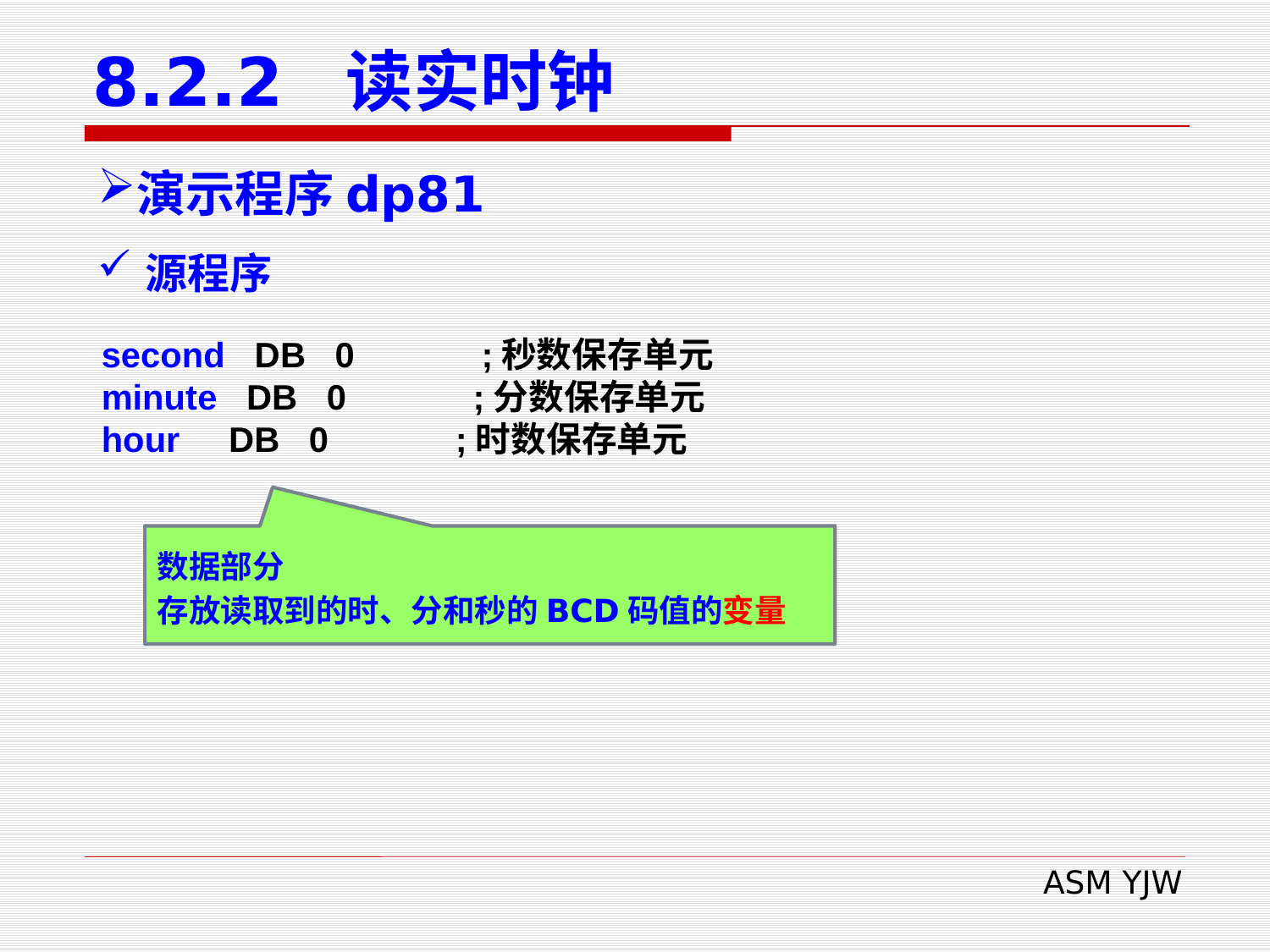

# 8.2.2  读实时钟
演示程序dp81
源程序
second   DB   0             ;秒数保存单元
minute   DB   0             ;分数保存单元
hour     DB   0             ;时数保存单元
数据部分
存放读取到的时、分和秒的BCD码值的变量